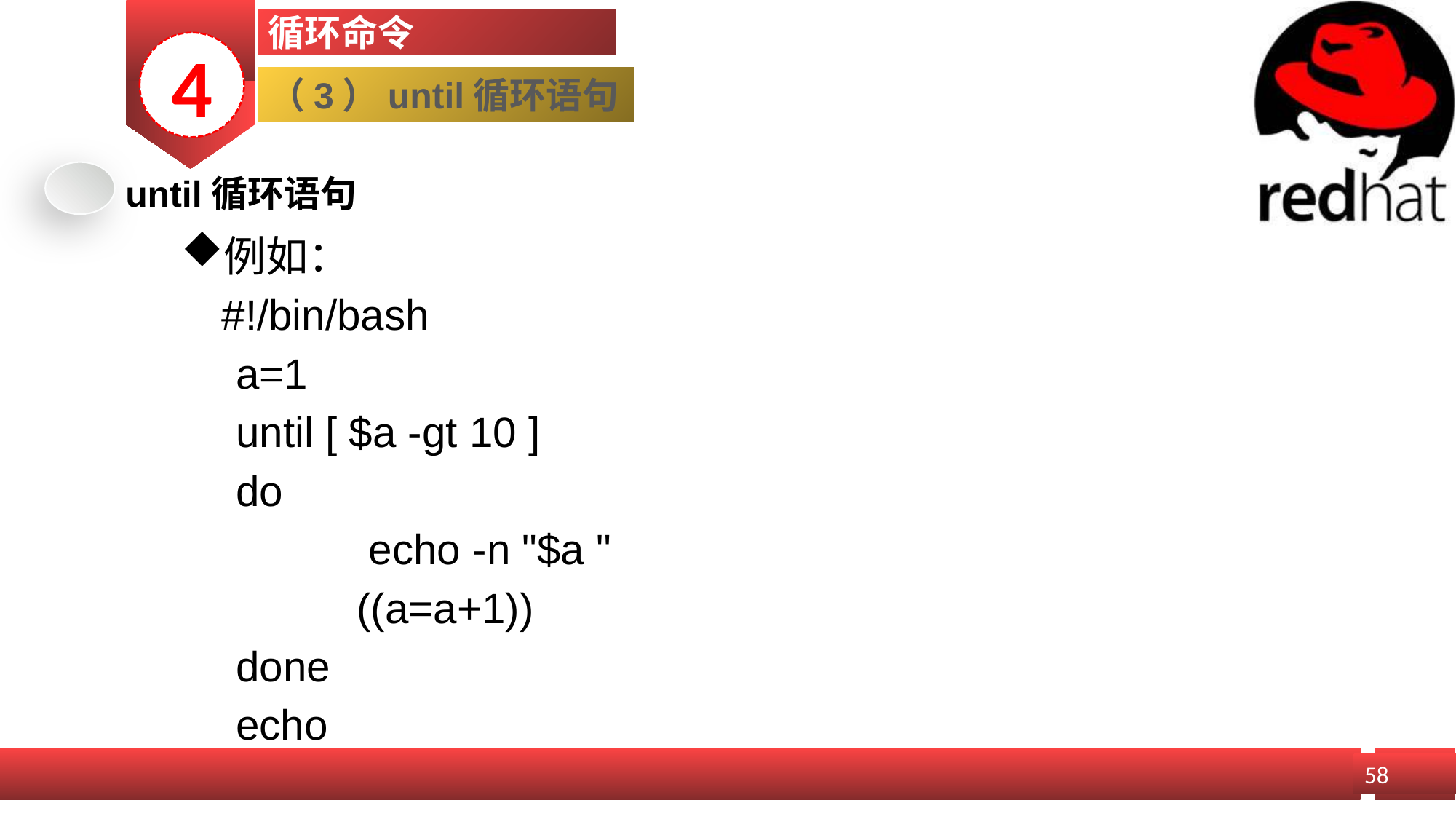

循环命令
4
（3）until循环语句

until循环语句
例如：
　　#!/bin/bash
	a=1
	until [ $a -gt 10 ]
	do
 		  echo -n "$a "
  		 ((a=a+1))
	done
	echo